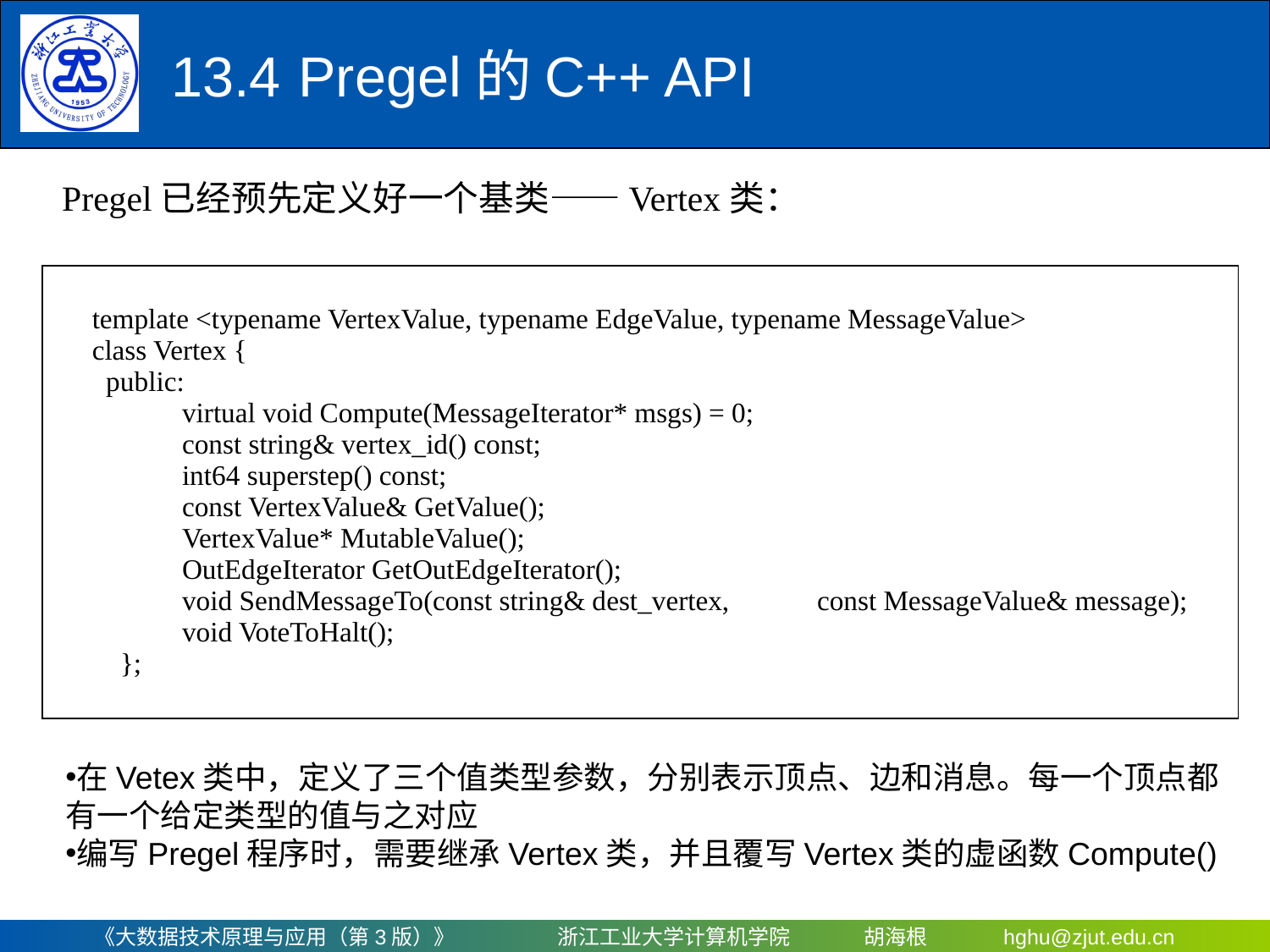

# 13.4	Pregel的C++ API
Pregel已经预先定义好一个基类——Vertex类：
| template <typename VertexValue, typename EdgeValue, typename MessageValue> class Vertex { public: virtual void Compute(MessageIterator\* msgs) = 0; const string& vertex\_id() const; int64 superstep() const; const VertexValue& GetValue(); VertexValue\* MutableValue(); OutEdgeIterator GetOutEdgeIterator(); void SendMessageTo(const string& dest\_vertex, const MessageValue& message); void VoteToHalt(); }; |
| --- |
在Vetex类中，定义了三个值类型参数，分别表示顶点、边和消息。每一个顶点都有一个给定类型的值与之对应
编写Pregel程序时，需要继承Vertex类，并且覆写Vertex类的虚函数Compute()